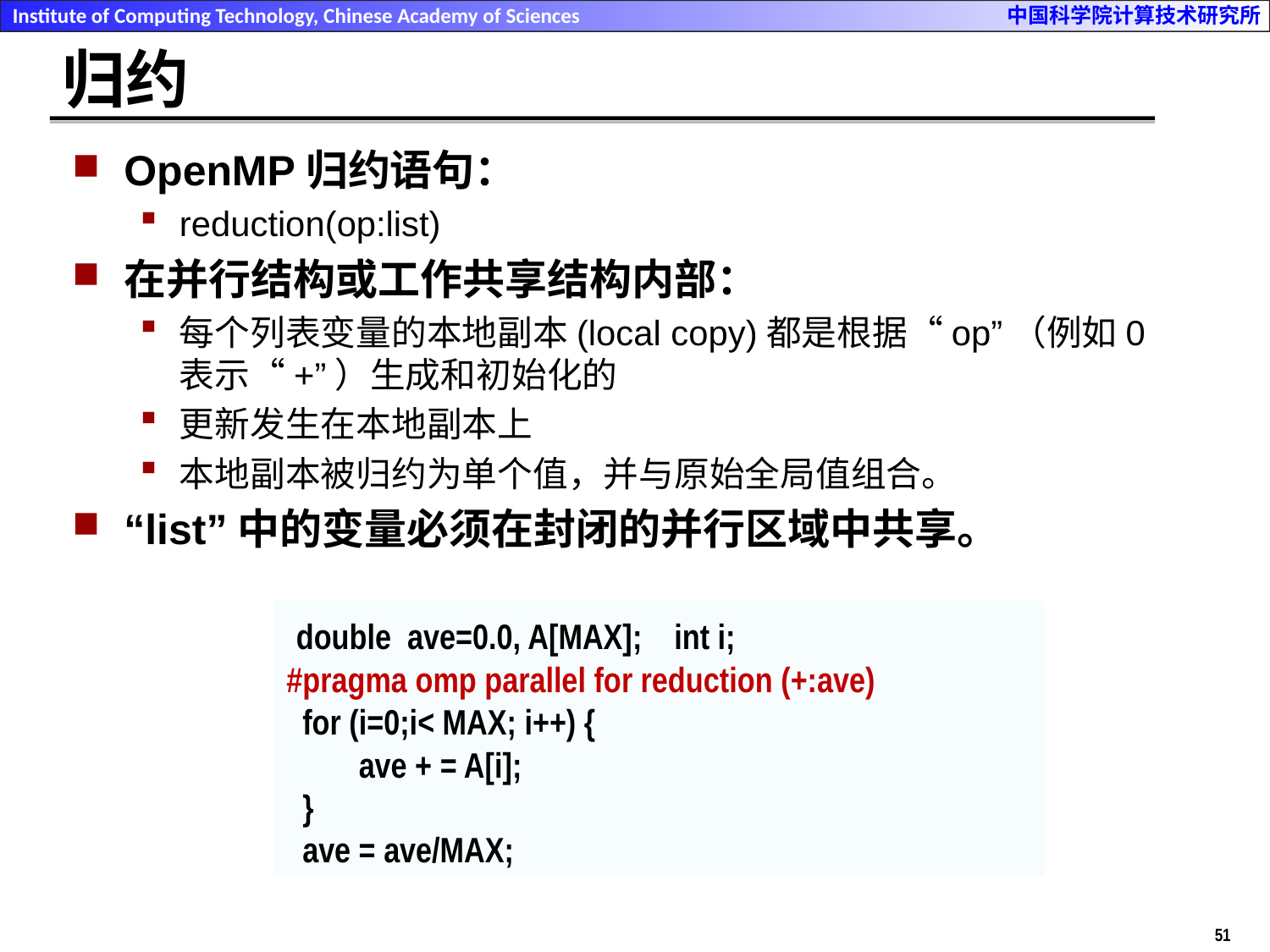

# 归约
OpenMP归约语句：
reduction(op:list)
在并行结构或工作共享结构内部：
每个列表变量的本地副本(local copy)都是根据“op”（例如0表示“+”）生成和初始化的
更新发生在本地副本上
本地副本被归约为单个值，并与原始全局值组合。
“list”中的变量必须在封闭的并行区域中共享。
 double  ave=0.0, A[MAX];    int i;
#pragma omp parallel for reduction (+:ave)
  for (i=0;i< MAX; i++) {
         ave + = A[i];
  }
  ave = ave/MAX;